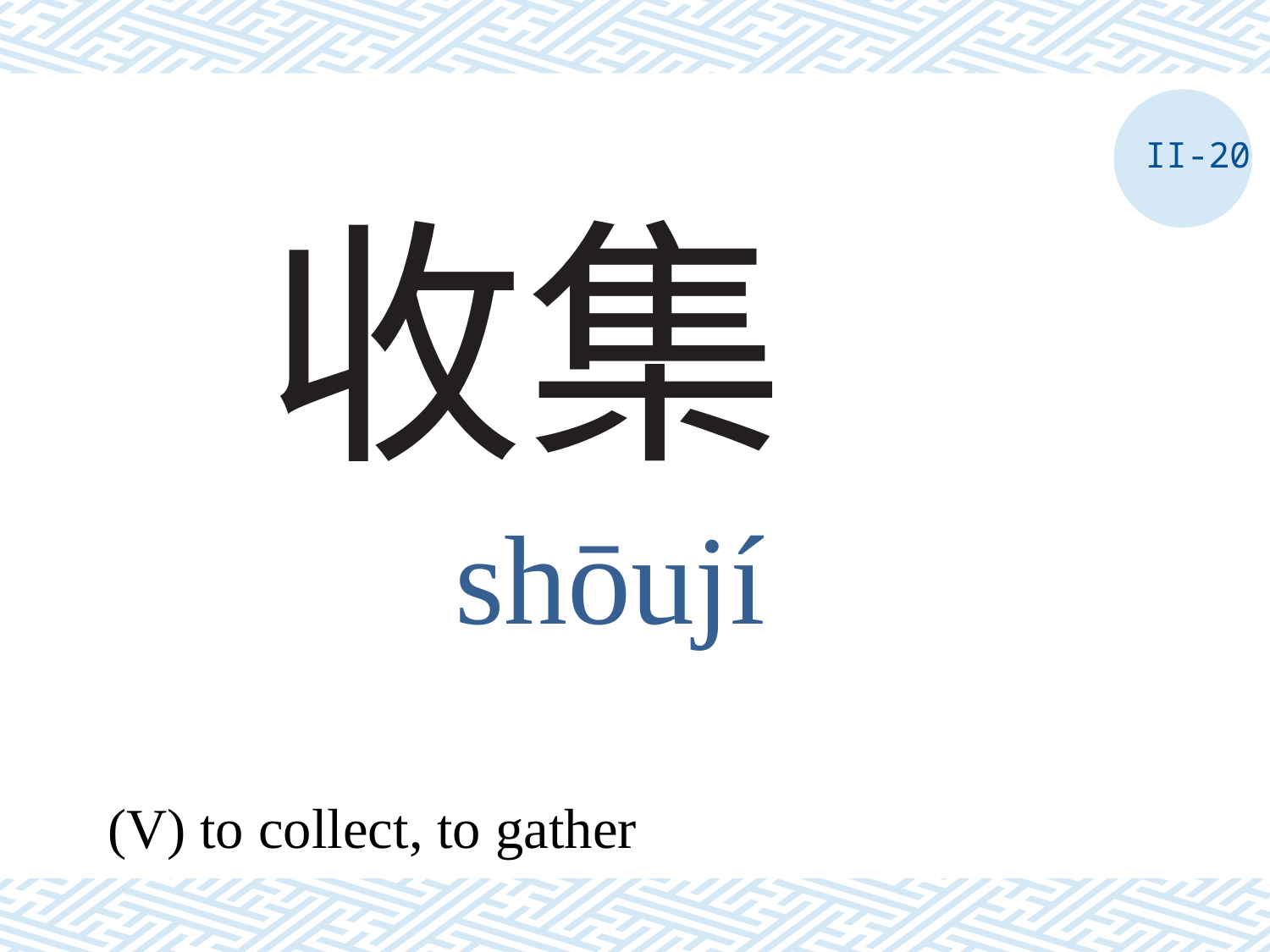

II-20

# 收集
shōují
(V) to collect, to gather